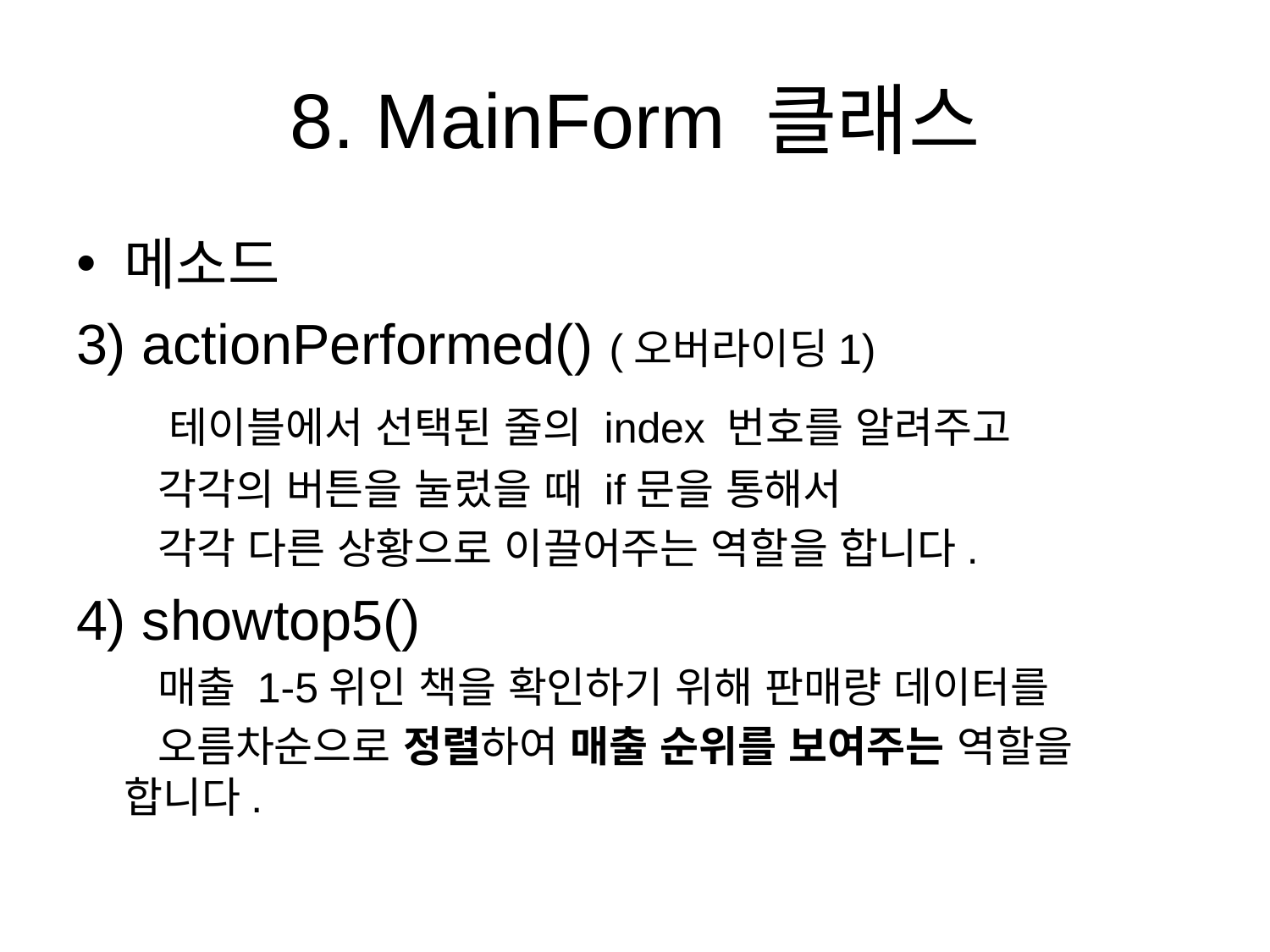

# 8. MainForm 클래스
메소드
3) actionPerformed() (오버라이딩1)
     테이블에서 선택된 줄의 index 번호를 알려주고
      각각의 버튼을 눌렀을 때 if문을 통해서
      각각 다른 상황으로 이끌어주는 역할을 합니다.
4) showtop5()
      매출 1-5위인 책을 확인하기 위해 판매량 데이터를
      오름차순으로 정렬하여 매출 순위를 보여주는 역할을 합니다.